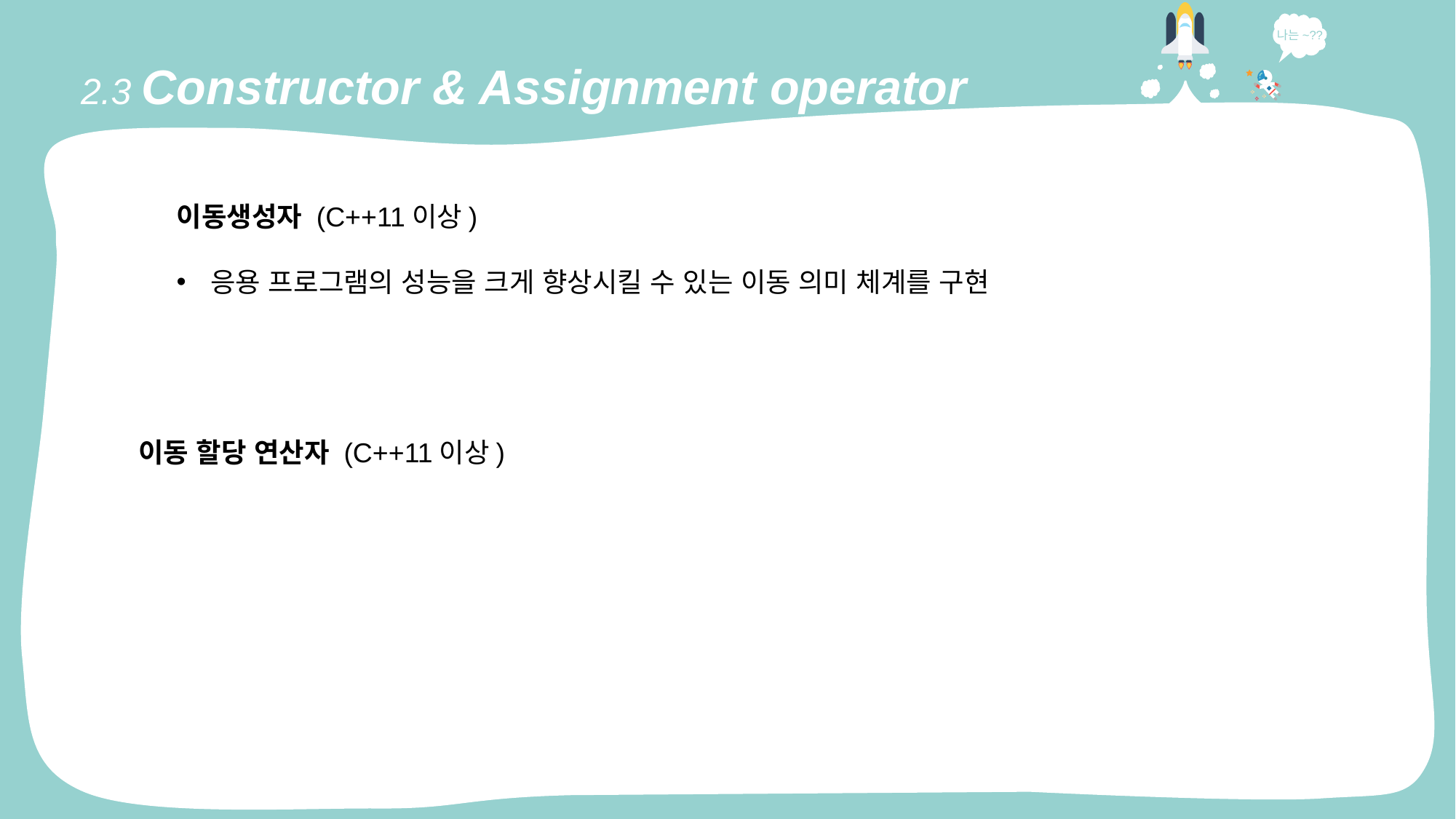

나는~??

2.3 Constructor & Assignment operator

이동생성자 (C++11이상)

응용 프로그램의 성능을 크게 향상시킬 수 있는 이동 의미 체계를 구현

이동 할당 연산자 (C++11이상)